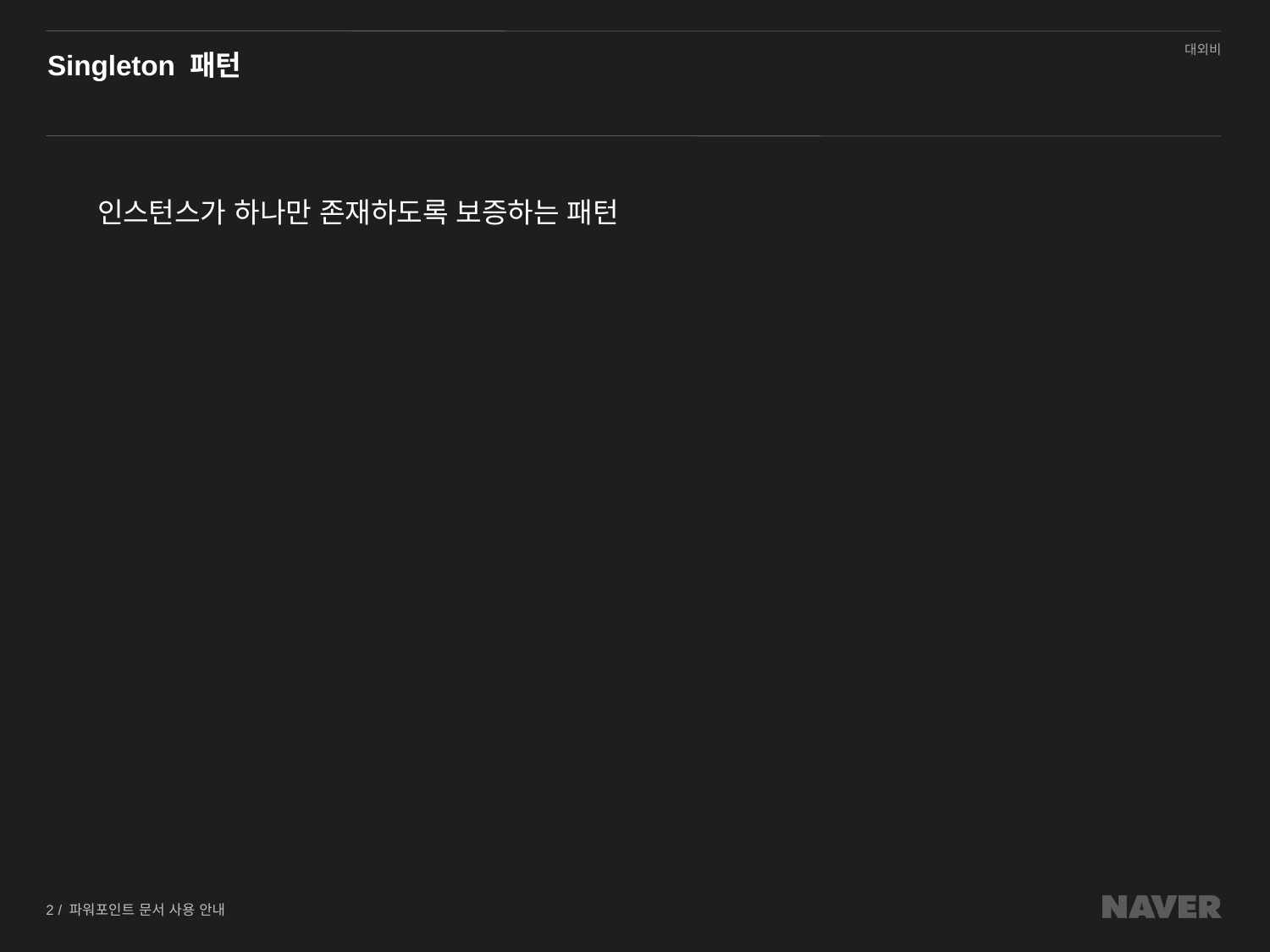

# Singleton 패턴
인스턴스가 하나만 존재하도록 보증하는 패턴